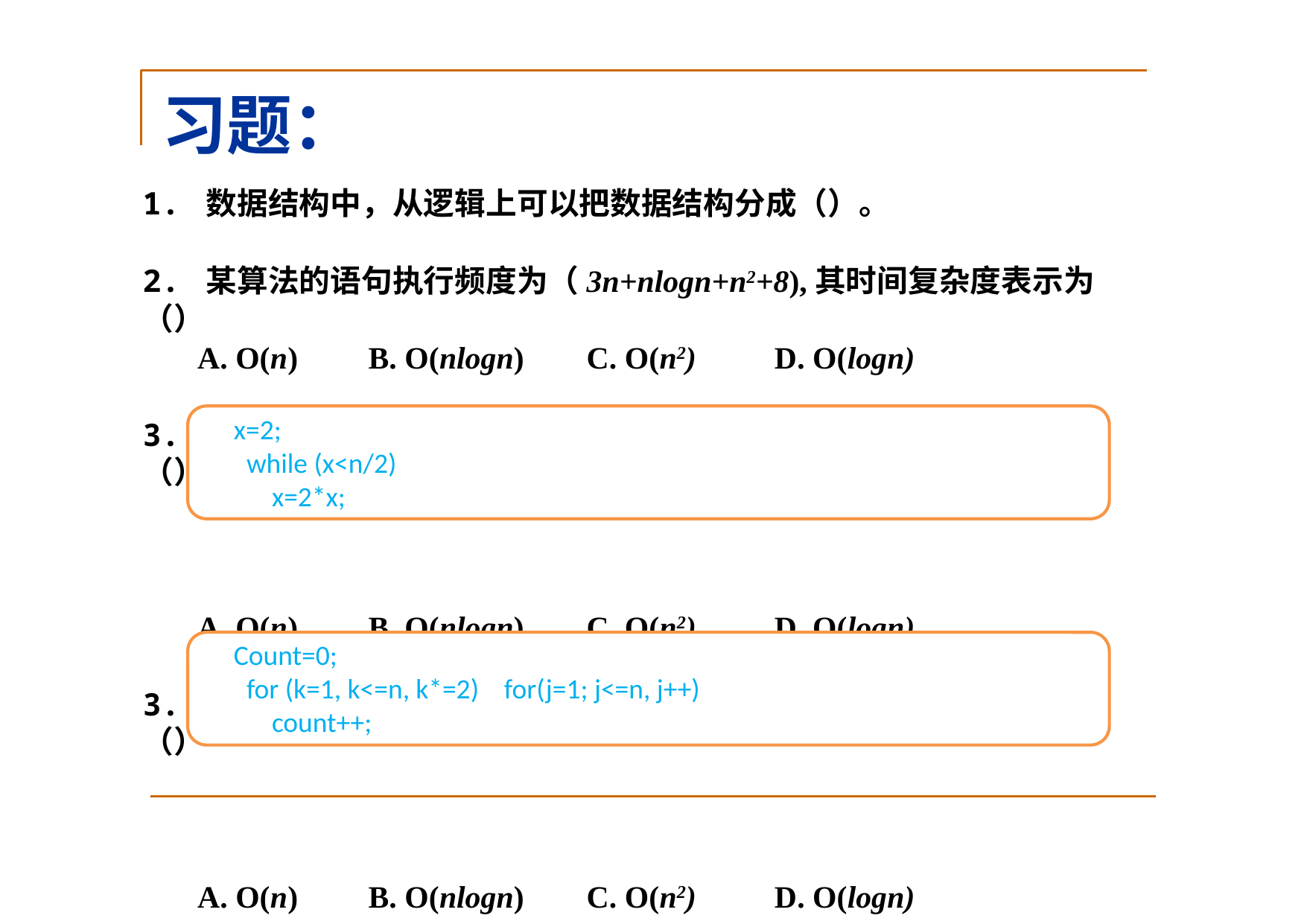

# 习题：
1. 数据结构中，从逻辑上可以把数据结构分成（）。

2. 某算法的语句执行频度为（3n+nlogn+n2+8),其时间复杂度表示为（）
       A. O(n)         B. O(nlogn)        C. O(n2)          D. O(logn)

3. 设n是描述问题规模的非负整数,下面程序段的时间复杂度表示为（）

       A. O(n)         B. O(nlogn)        C. O(n2)          D. O(logn)

3. 设n是描述问题规模的非负整数,下面程序段的时间复杂度表示为（）

       A. O(n)         B. O(nlogn)        C. O(n2)          D. O(logn)

x=2;
  while (x<n/2)
      x=2*x;

Count=0;
  for (k=1, k<=n, k*=2)    for(j=1; j<=n, j++)
      count++;